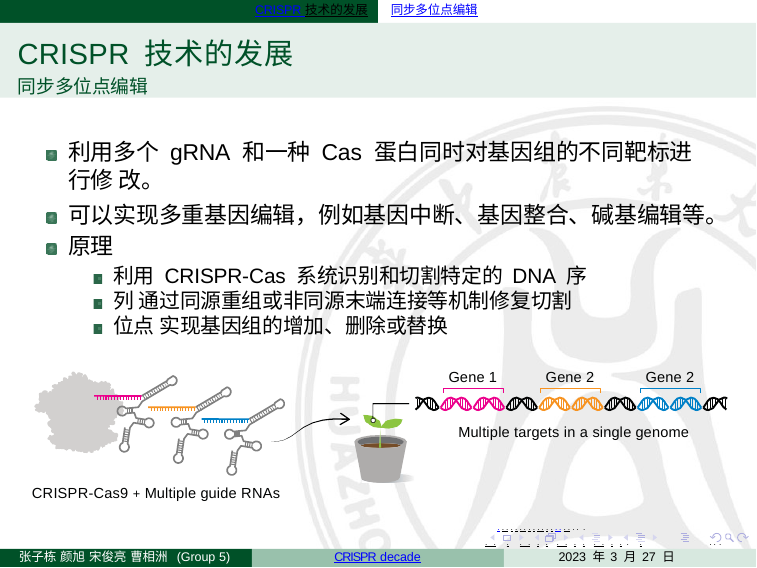

CRISPR 技术的发展	同步多位点编辑
CRISPR 技术的发展
同步多位点编辑
利用多个 gRNA 和一种 Cas 蛋白同时对基因组的不同靶标进行修 改。
可以实现多重基因编辑，例如基因中断、基因整合、碱基编辑等。 原理
利用 CRISPR-Cas 系统识别和切割特定的 DNA 序列 通过同源重组或非同源末端连接等机制修复切割位点 实现基因组的增加、删除或替换

Gene 1
Gene 2
Gene 2

Multiple targets in a single genome
CRISPR-Cas9 + Multiple guide RNAs
. . . . . . . . . . . . . . . . . . . .
.   .     .     .   .   .   .    .   .   .   .    .   .   .   . .     .	. . .
2023 年 3 月 27 日	13 / 22
张子栋 颜旭 宋俊亮 曹相洲 (Group 5)
CRISPR decade